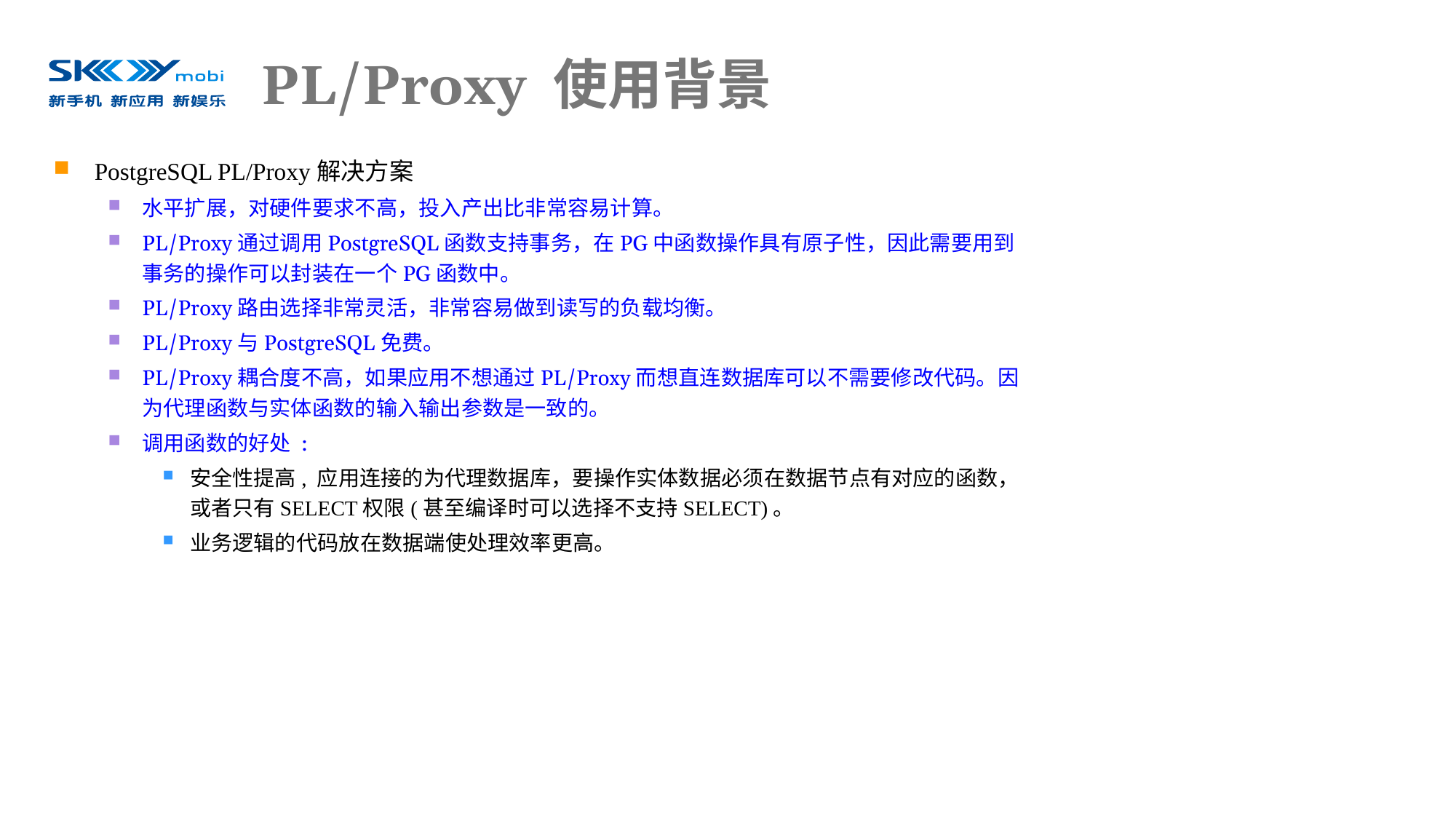

# PL/Proxy 使用背景
PostgreSQL PL/Proxy解决方案
水平扩展，对硬件要求不高，投入产出比非常容易计算。
PL/Proxy通过调用PostgreSQL函数支持事务，在PG中函数操作具有原子性，因此需要用到事务的操作可以封装在一个PG函数中。
PL/Proxy路由选择非常灵活，非常容易做到读写的负载均衡。
PL/Proxy与PostgreSQL免费。
PL/Proxy耦合度不高，如果应用不想通过PL/Proxy而想直连数据库可以不需要修改代码。因为代理函数与实体函数的输入输出参数是一致的。
调用函数的好处 :
安全性提高, 应用连接的为代理数据库，要操作实体数据必须在数据节点有对应的函数，或者只有SELECT权限(甚至编译时可以选择不支持SELECT)。
业务逻辑的代码放在数据端使处理效率更高。